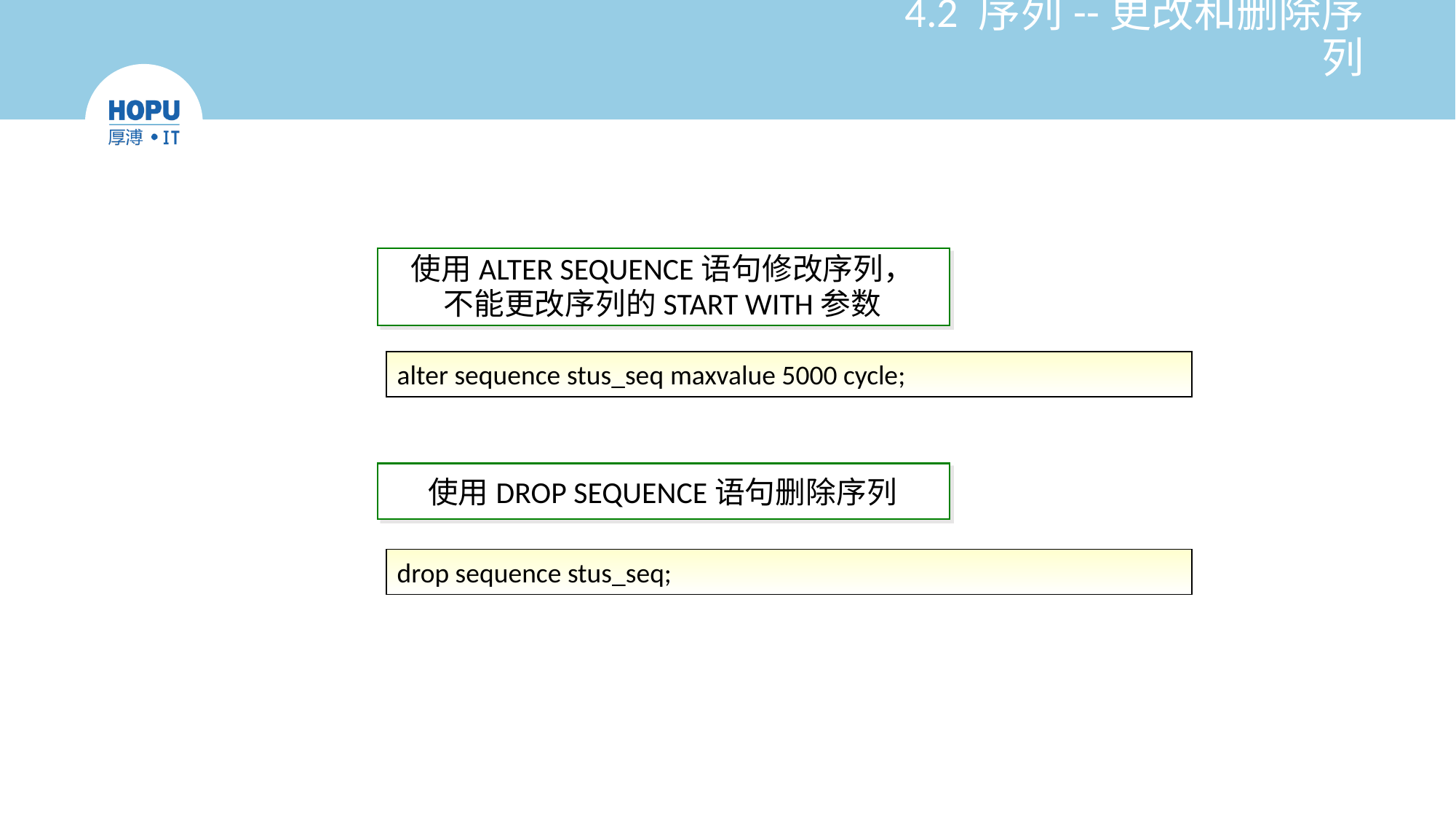

# 4.2 序列--更改和删除序列
使用ALTER SEQUENCE语句修改序列，
不能更改序列的START WITH参数
alter sequence stus_seq maxvalue 5000 cycle;
使用DROP SEQUENCE语句删除序列
drop sequence stus_seq;